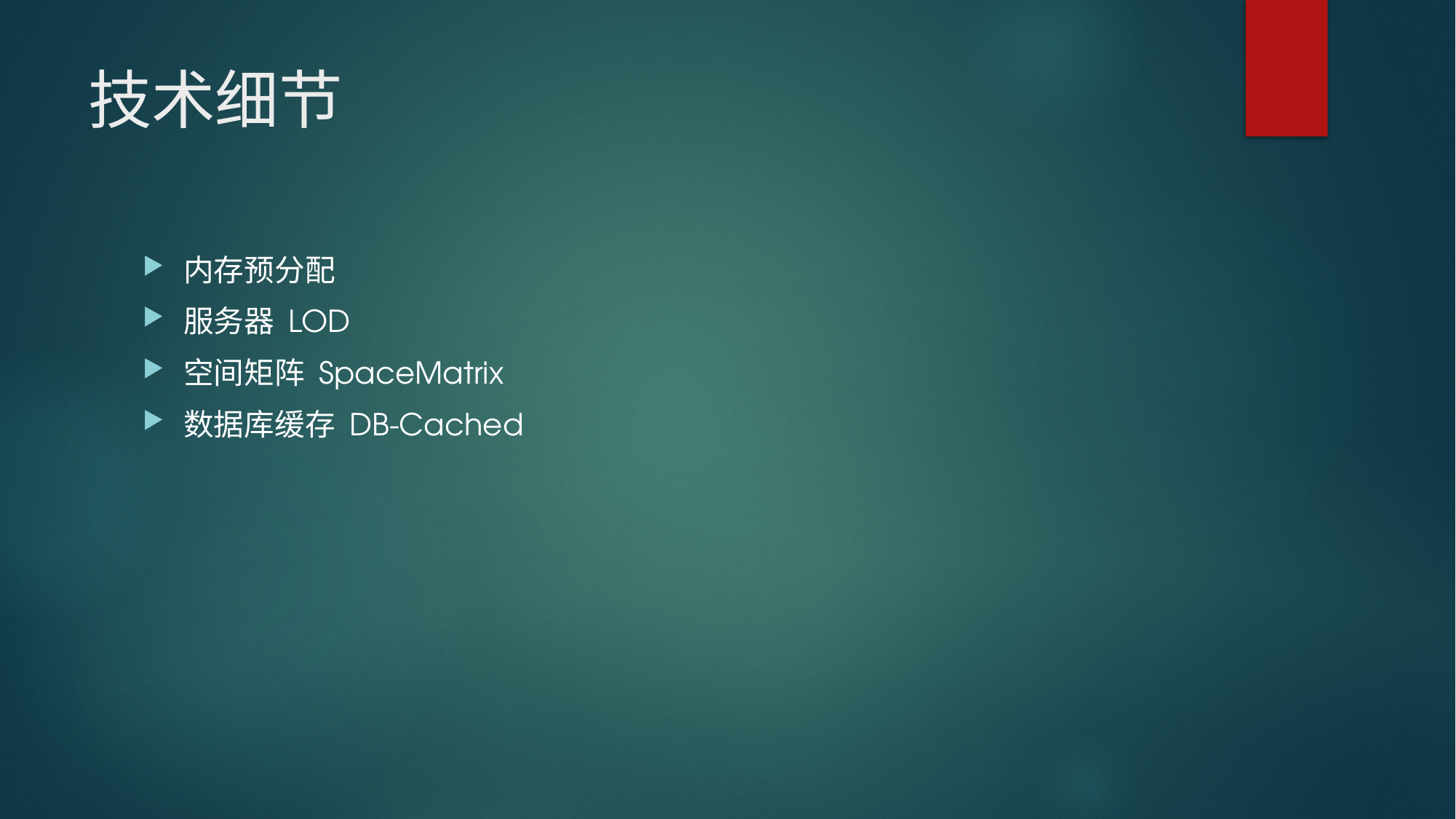

# 技术细节
内存预分配
服务器 LOD
空间矩阵 SpaceMatrix
数据库缓存 DB-Cached